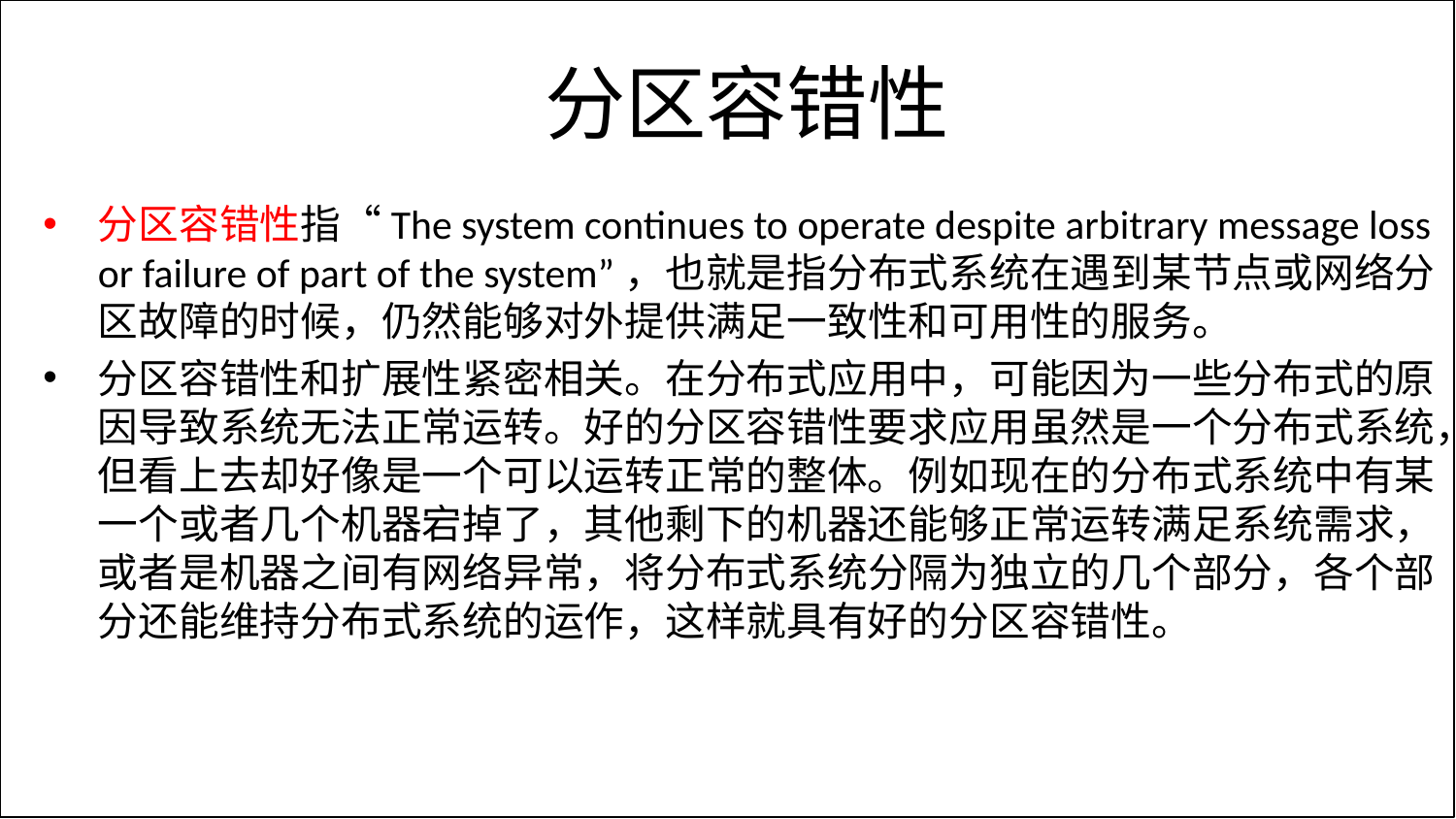

# 分区容错性
分区容错性指“The system continues to operate despite arbitrary message loss or failure of part of the system”，也就是指分布式系统在遇到某节点或网络分区故障的时候，仍然能够对外提供满足一致性和可用性的服务。
分区容错性和扩展性紧密相关。在分布式应用中，可能因为一些分布式的原因导致系统无法正常运转。好的分区容错性要求应用虽然是一个分布式系统，但看上去却好像是一个可以运转正常的整体。例如现在的分布式系统中有某一个或者几个机器宕掉了，其他剩下的机器还能够正常运转满足系统需求，或者是机器之间有网络异常，将分布式系统分隔为独立的几个部分，各个部分还能维持分布式系统的运作，这样就具有好的分区容错性。